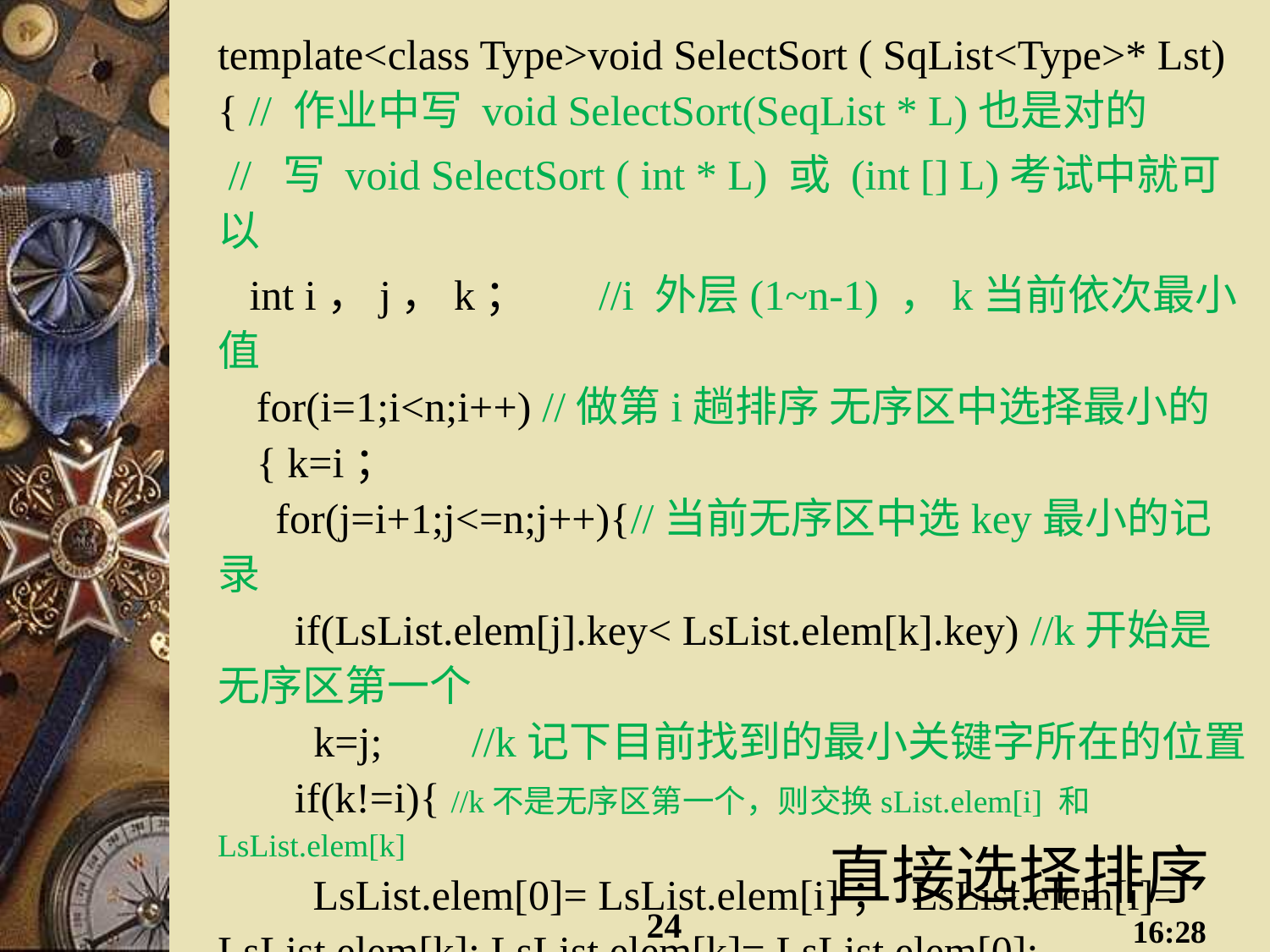

template<class Type>void SelectSort ( SqList<Type>* Lst) { // 作业中写 void SelectSort(SeqList * L)也是对的
 //  写 void SelectSort ( int * L) 或 (int [] L)考试中就可以
   int i，j，k； 	//i 外层(1~n-1) ，k当前依次最小值
   for(i=1;i<n;i++) //做第i趟排序 无序区中选择最小的
   { k=i；
     for(j=i+1;j<=n;j++){//当前无序区中选key最小的记录
       if(LsList.elem[j].key< LsList.elem[k].key) //k开始是无序区第一个
         k=j; 	//k记下目前找到的最小关键字所在的位置
       if(k!=i){ //k不是无序区第一个，则交换sList.elem[i] 和 LsList.elem[k]
         LsList.elem[0]= LsList.elem[i]； LsList.elem[i]= LsList.elem[k]; LsList.elem[k]= LsList.elem[0];
        } //R[0]作暂存单元 endif
    } } //endfor
  } //SelectSort
# 直接选择排序